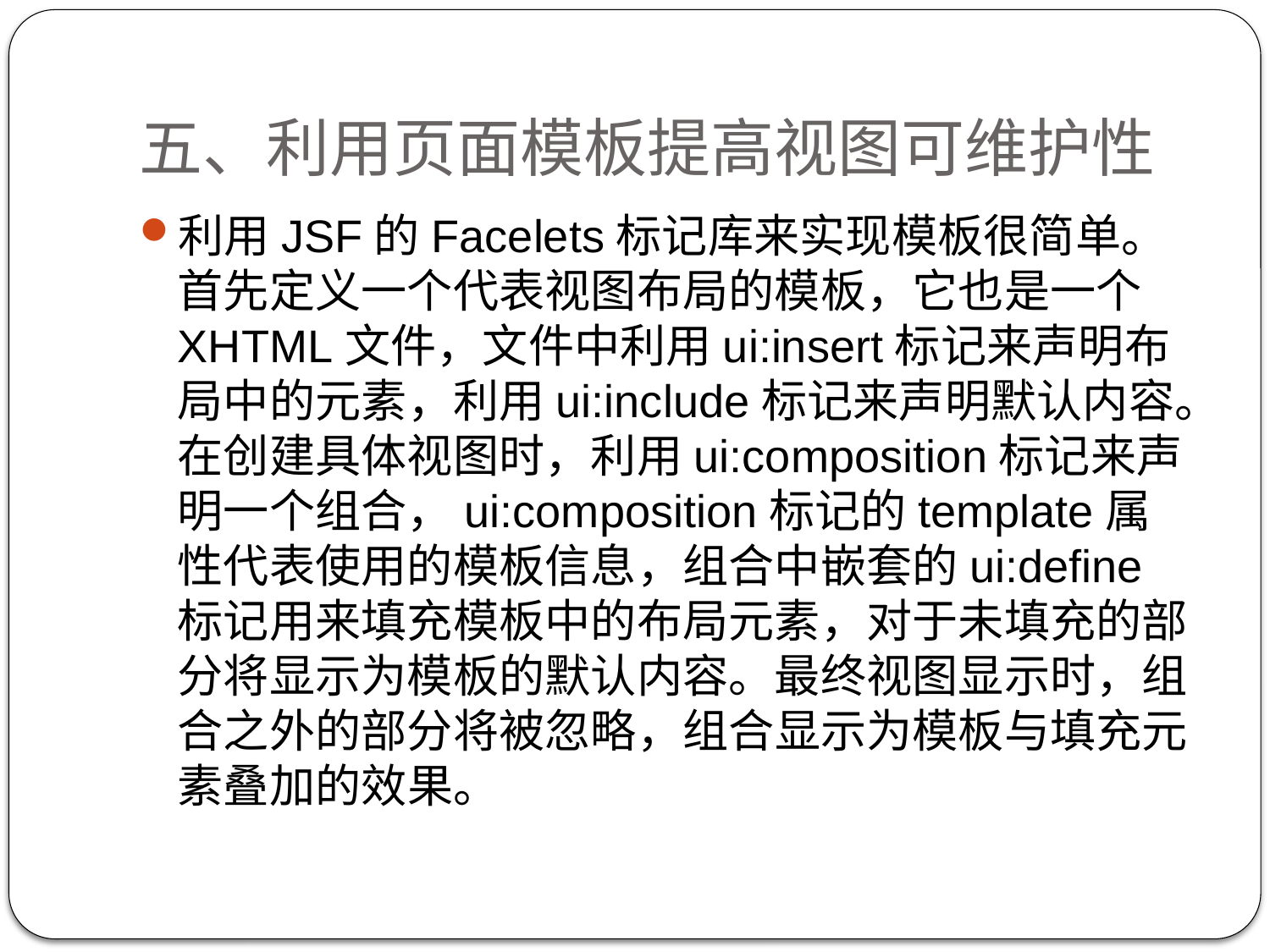

# 五、利用页面模板提高视图可维护性
利用JSF的Facelets标记库来实现模板很简单。首先定义一个代表视图布局的模板，它也是一个XHTML文件，文件中利用ui:insert标记来声明布局中的元素，利用ui:include标记来声明默认内容。在创建具体视图时，利用ui:composition标记来声明一个组合，ui:composition标记的template属性代表使用的模板信息，组合中嵌套的ui:define标记用来填充模板中的布局元素，对于未填充的部分将显示为模板的默认内容。最终视图显示时，组合之外的部分将被忽略，组合显示为模板与填充元素叠加的效果。